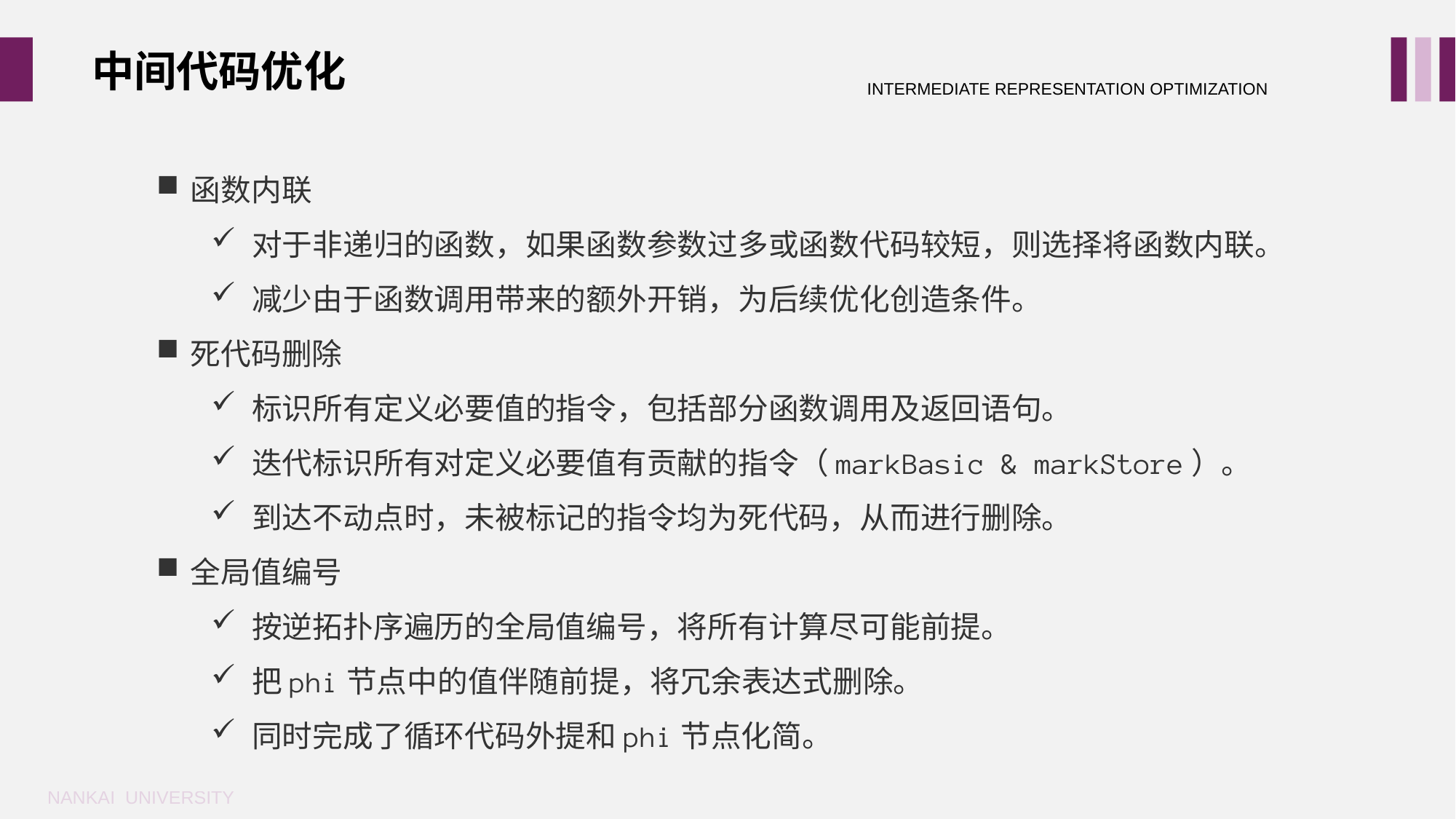

中间代码优化
INTERMEDIATE REPRESENTATION OPTIMIZATION
函数内联
对于非递归的函数，如果函数参数过多或函数代码较短，则选择将函数内联。
减少由于函数调用带来的额外开销，为后续优化创造条件。
死代码删除
标识所有定义必要值的指令，包括部分函数调用及返回语句。
迭代标识所有对定义必要值有贡献的指令（markBasic & markStore）。
到达不动点时，未被标记的指令均为死代码，从而进行删除。
全局值编号
按逆拓扑序遍历的全局值编号，将所有计算尽可能前提。
把phi节点中的值伴随前提，将冗余表达式删除。
同时完成了循环代码外提和phi节点化简。